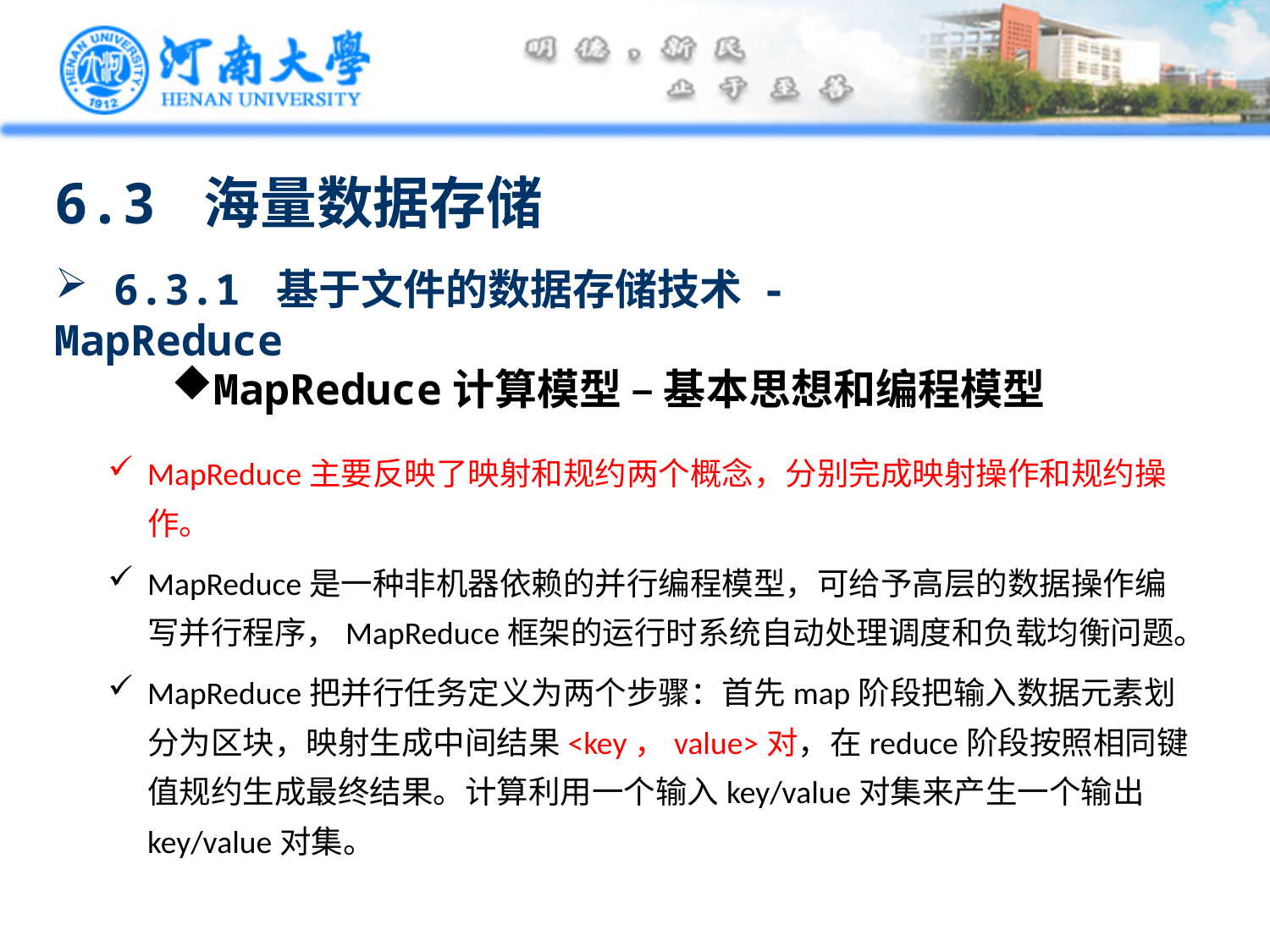

6.3 海量数据存储
 6.3.1 基于文件的数据存储技术 - MapReduce
MapReduce计算模型 – 基本思想和编程模型
MapReduce主要反映了映射和规约两个概念，分别完成映射操作和规约操作。
MapReduce是一种非机器依赖的并行编程模型，可给予高层的数据操作编写并行程序，MapReduce框架的运行时系统自动处理调度和负载均衡问题。
MapReduce把并行任务定义为两个步骤：首先map阶段把输入数据元素划分为区块，映射生成中间结果<key，value>对，在reduce阶段按照相同键值规约生成最终结果。计算利用一个输入key/value对集来产生一个输出key/value对集。